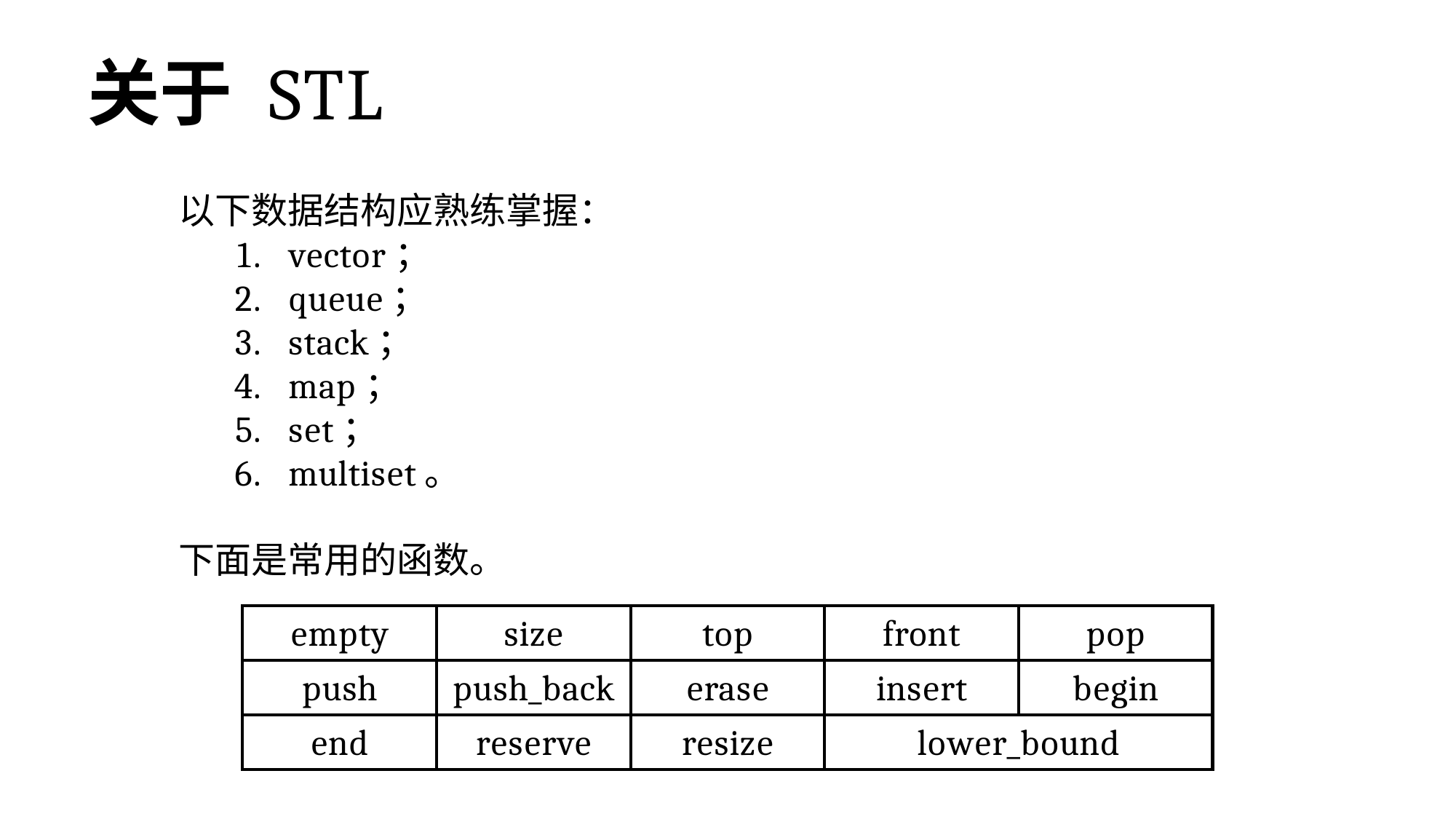

关于 STL
以下数据结构应熟练掌握：
vector；
queue；
stack；
map；
set；
multiset。

下面是常用的函数。

| empty | size | top | front | pop |
| --- | --- | --- | --- | --- |
| push | push\_back | erase | insert | begin |
| end | reserve | resize | lower\_bound |  |